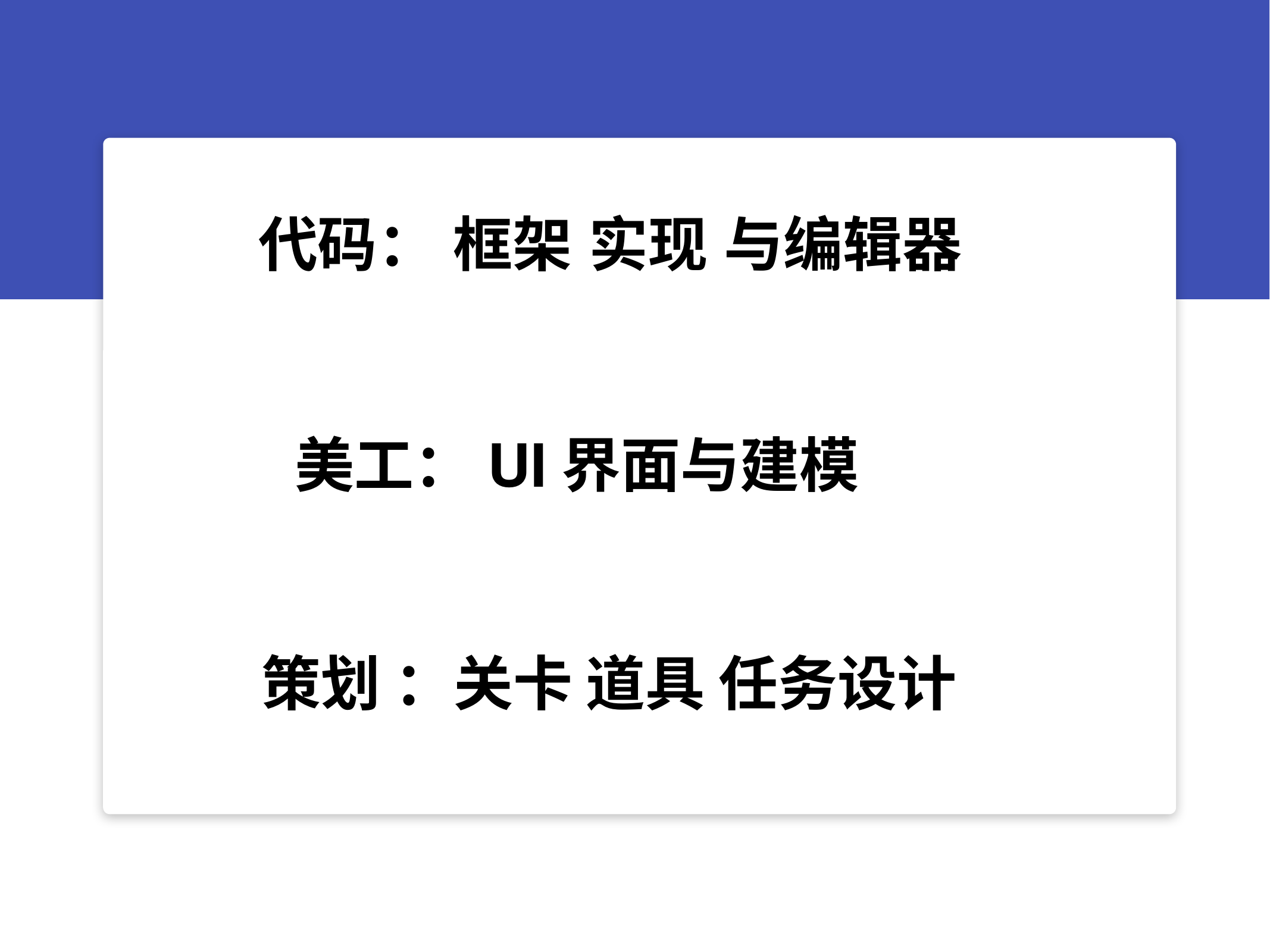

代码： 框架 实现 与编辑器
美工：UI界面与建模
策划 ：关卡 道具 任务设计